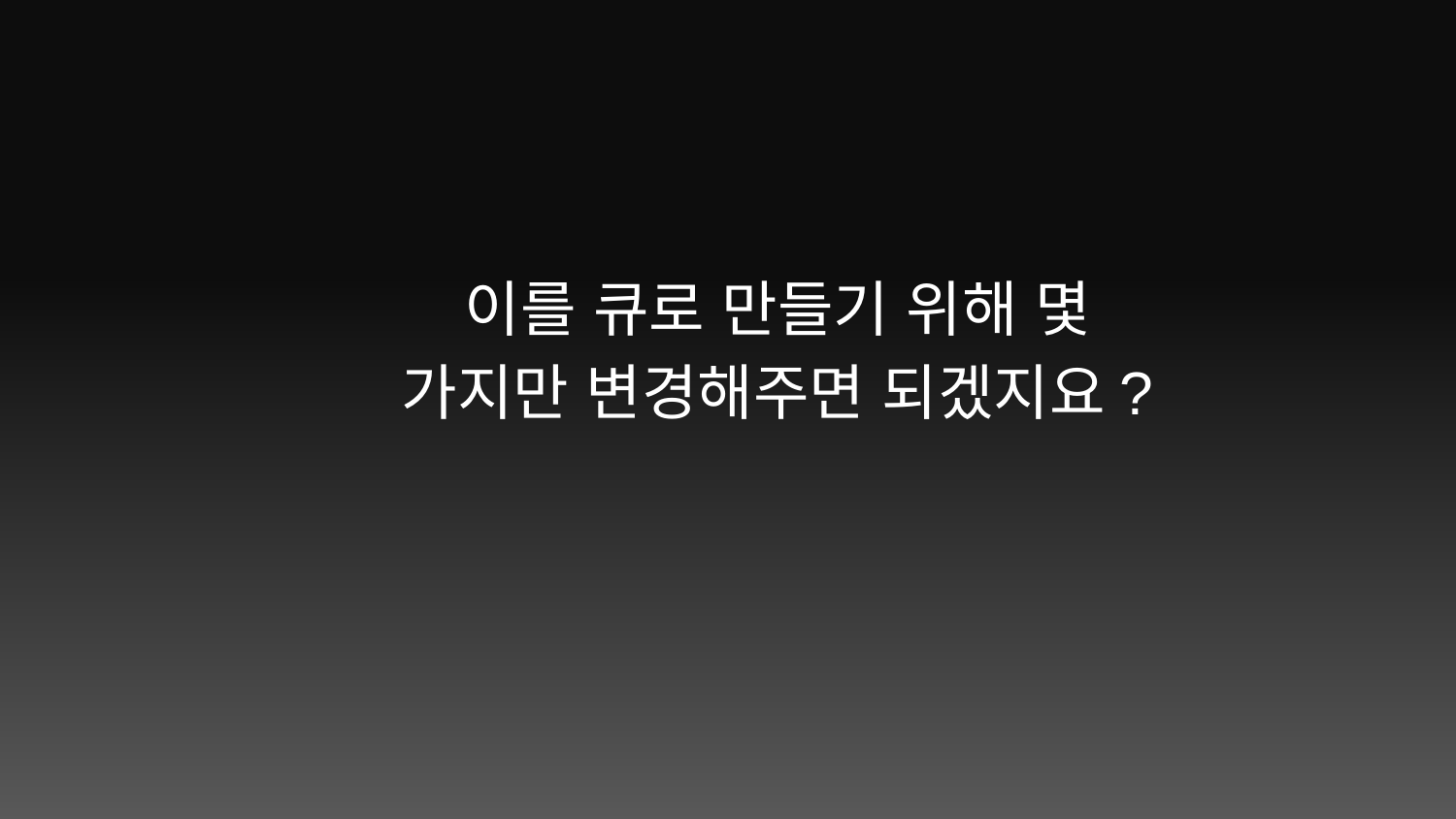

이를 큐로 만들기 위해 몇 가지만 변경해주면 되겠지요?